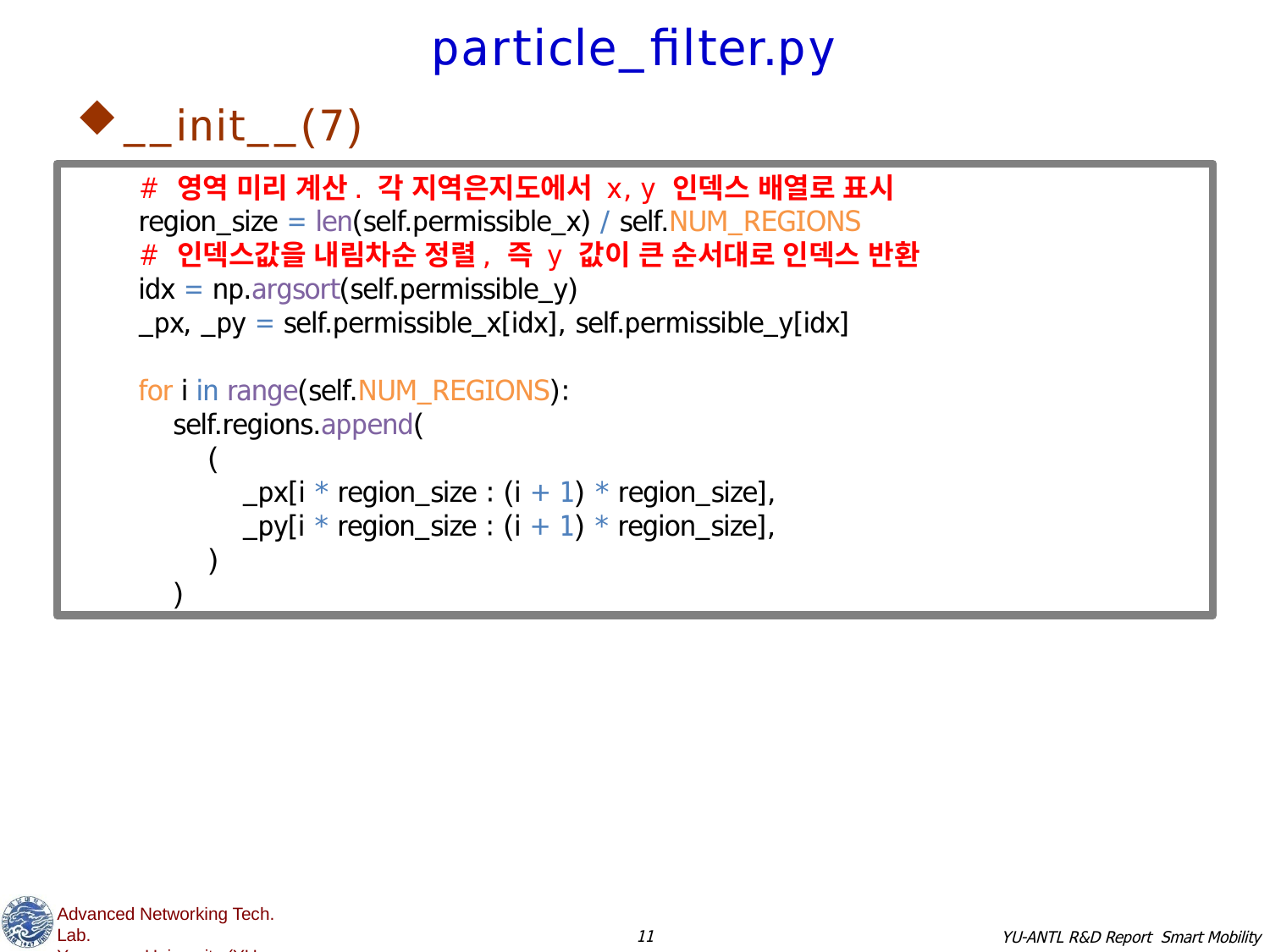

# particle_filter.py
__init__(7)
        # 영역 미리 계산. 각 지역은지도에서 x, y 인덱스 배열로 표시
        region_size = len(self.permissible_x) / self.NUM_REGIONS
        # 인덱스값을 내림차순 정렬, 즉 y 값이 큰 순서대로 인덱스 반환
        idx = np.argsort(self.permissible_y)
        _px, _py = self.permissible_x[idx], self.permissible_y[idx]

        for i in range(self.NUM_REGIONS):
            self.regions.append(
                (
                    _px[i * region_size : (i + 1) * region_size],
                    _py[i * region_size : (i + 1) * region_size],
                )
            )